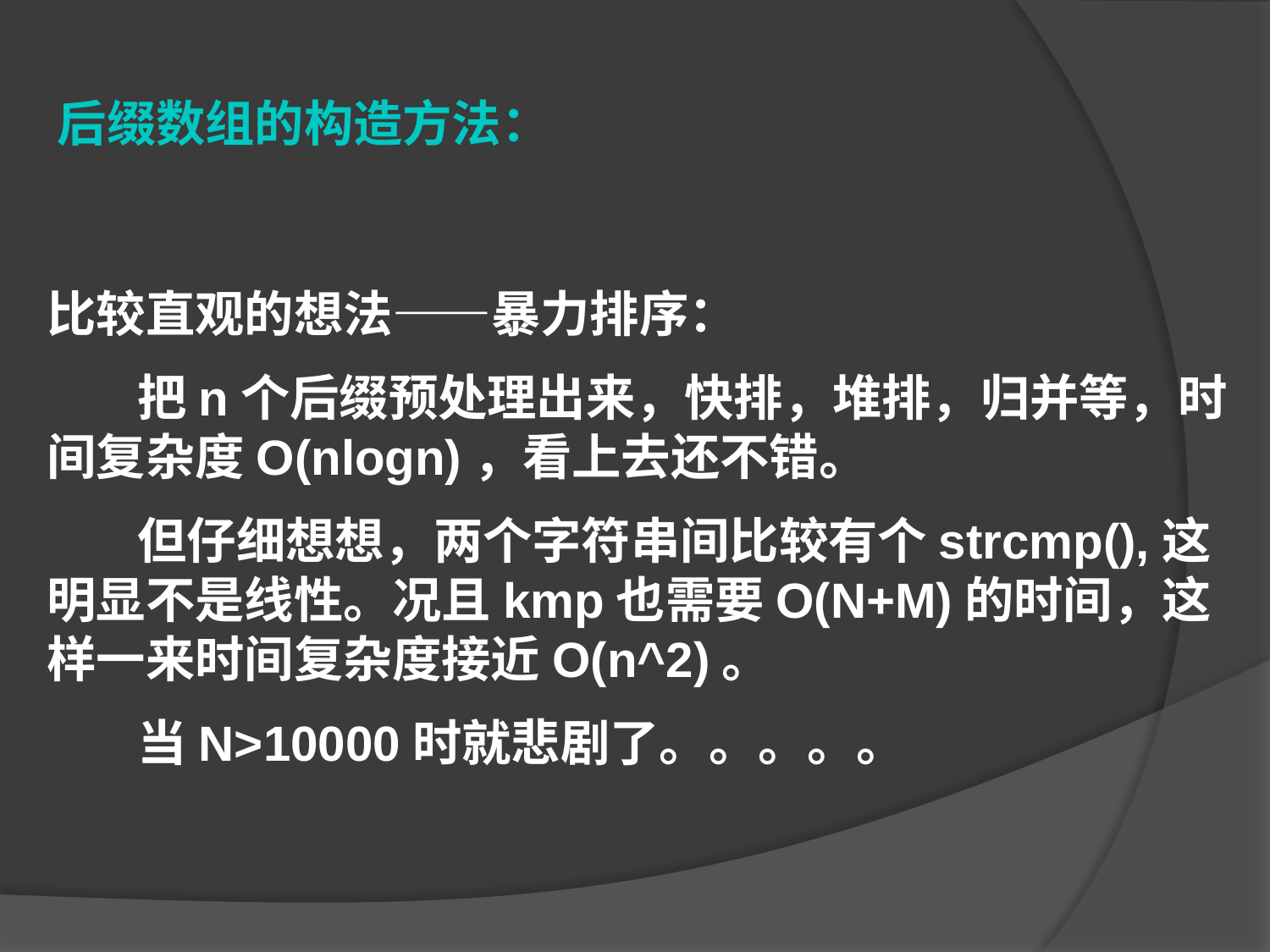

后缀数组的构造方法：
比较直观的想法——暴力排序：
       把n个后缀预处理出来，快排，堆排，归并等，时间复杂度O(nlogn)，看上去还不错。
       但仔细想想，两个字符串间比较有个strcmp(),这明显不是线性。况且kmp也需要O(N+M)的时间，这样一来时间复杂度接近O(n^2)。
       当N>10000时就悲剧了。。。。。